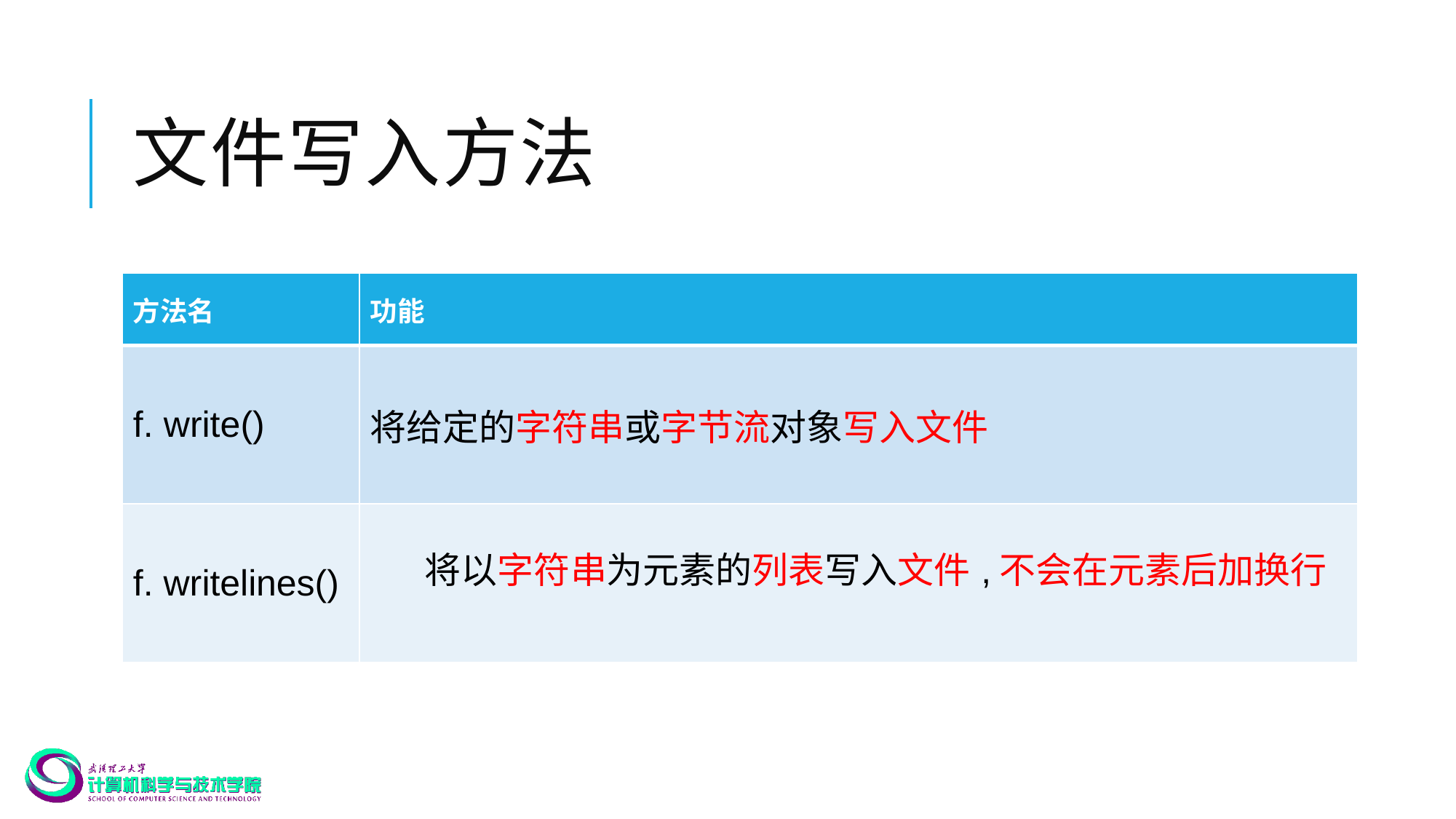

# 文件写入方法
| 方法名 | 功能 |
| --- | --- |
| f. write() | 将给定的字符串或字节流对象写入文件 |
| f. writelines() | 将以字符串为元素的列表写入文件,不会在元素后加换行 |